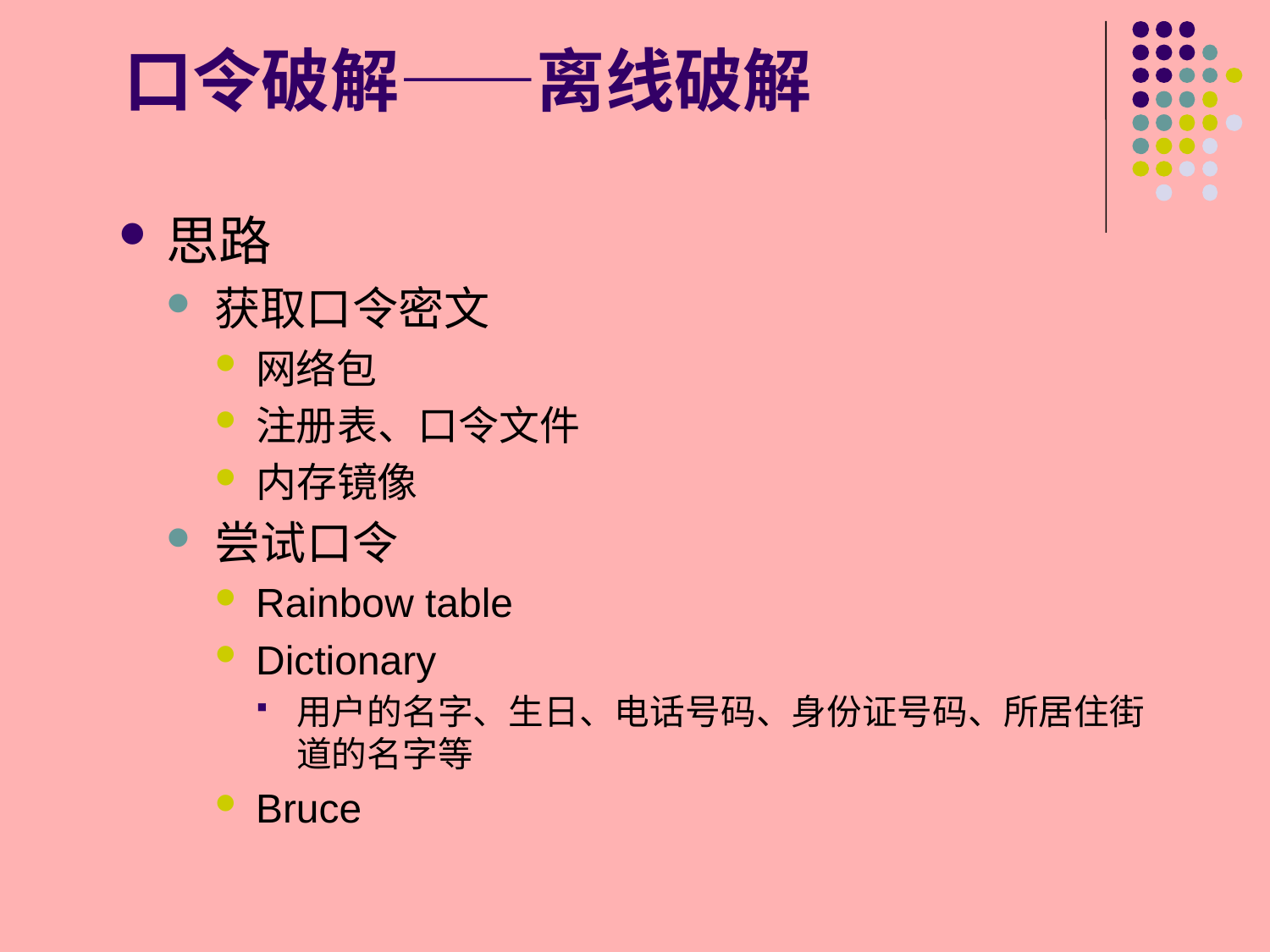

# 口令破解——离线破解
思路
获取口令密文
网络包
注册表、口令文件
内存镜像
尝试口令
Rainbow table
Dictionary
用户的名字、生日、电话号码、身份证号码、所居住街道的名字等
Bruce